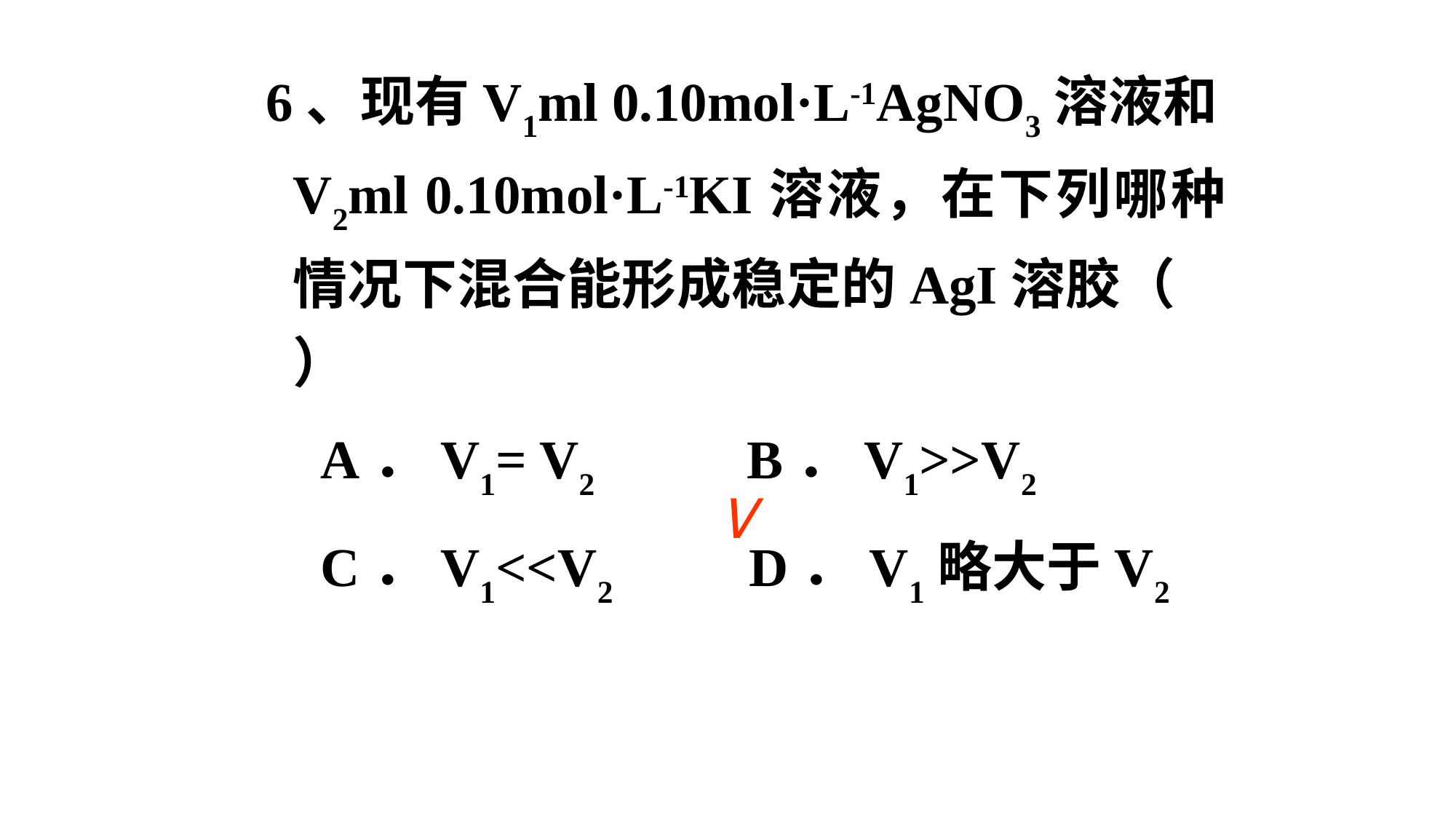

6、现有V1ml 0.10mol·L-1AgNO3溶液和V2ml 0.10mol·L-1KI溶液，在下列哪种情况下混合能形成稳定的AgI溶胶（     ）
    A．V1= V2                   B．V1>>V2
    C．V1<<V2                 D．V1略大于V2
V
23